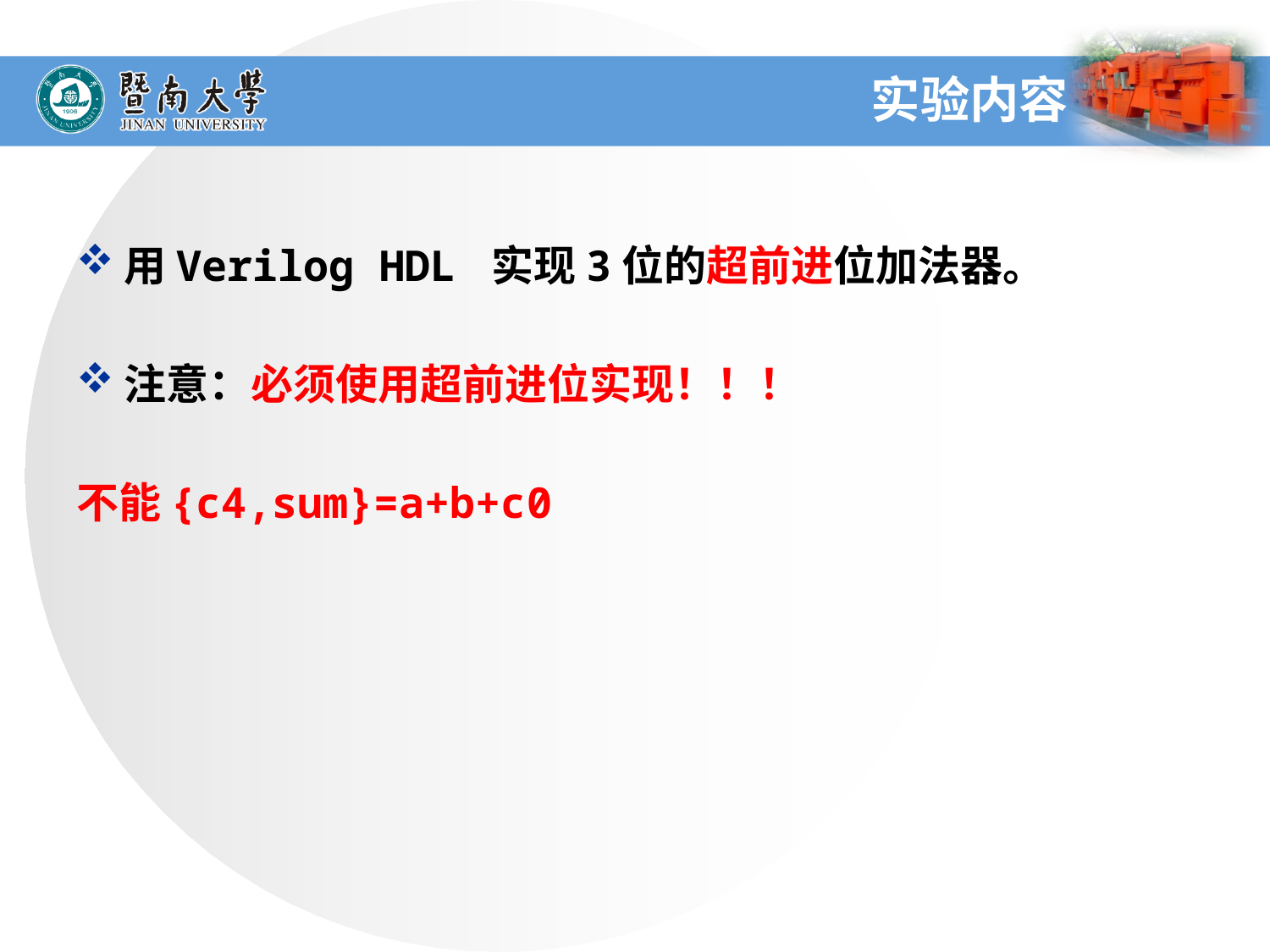

# 实验内容
用Verilog HDL 实现3位的超前进位加法器。

注意：必须使用超前进位实现！！！

不能{c4,sum}=a+b+c0